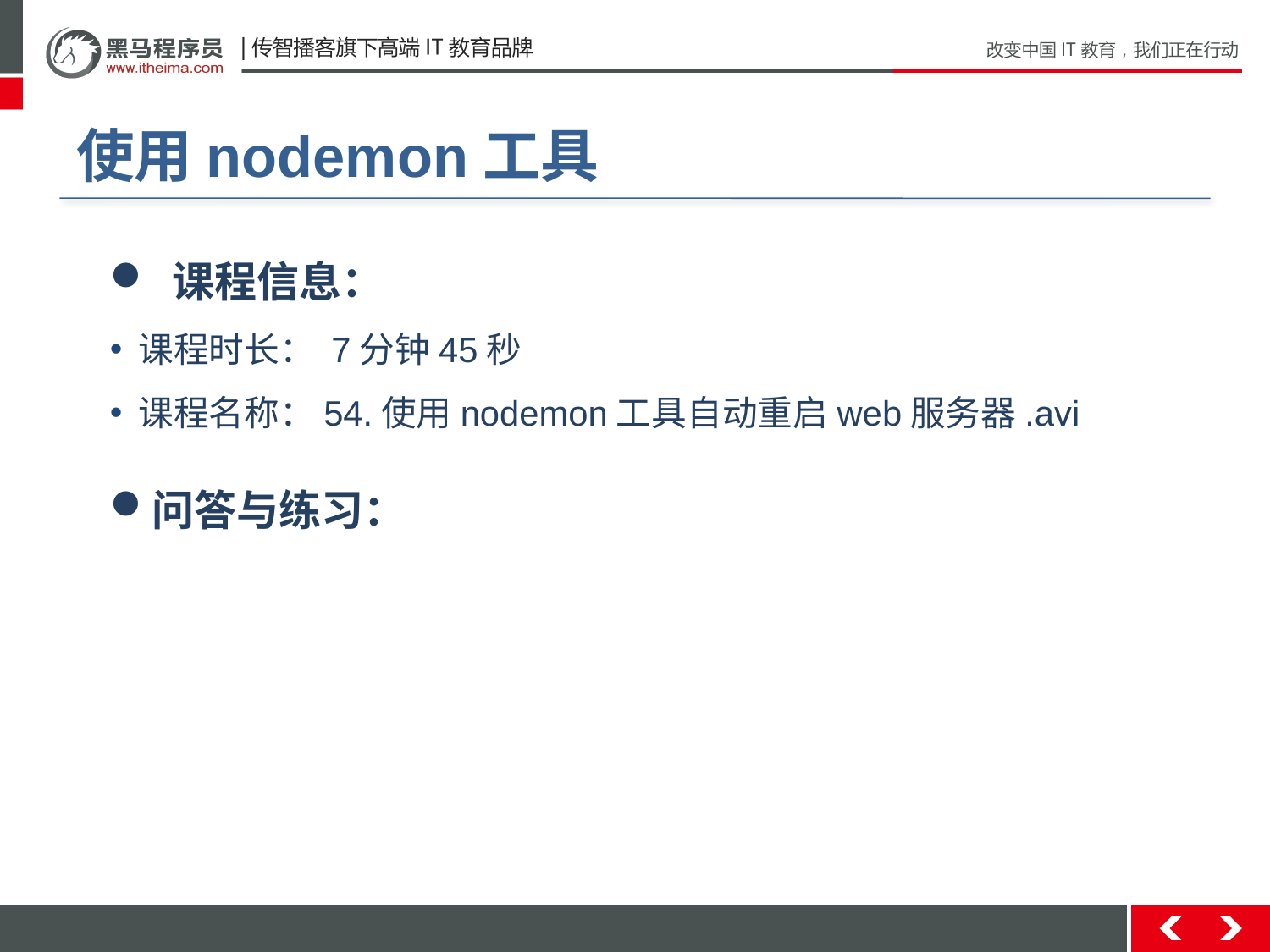

# 使用nodemon工具
 课程信息：
 课程时长： 7分钟45秒
 课程名称：54.使用nodemon工具自动重启web服务器.avi
问答与练习：